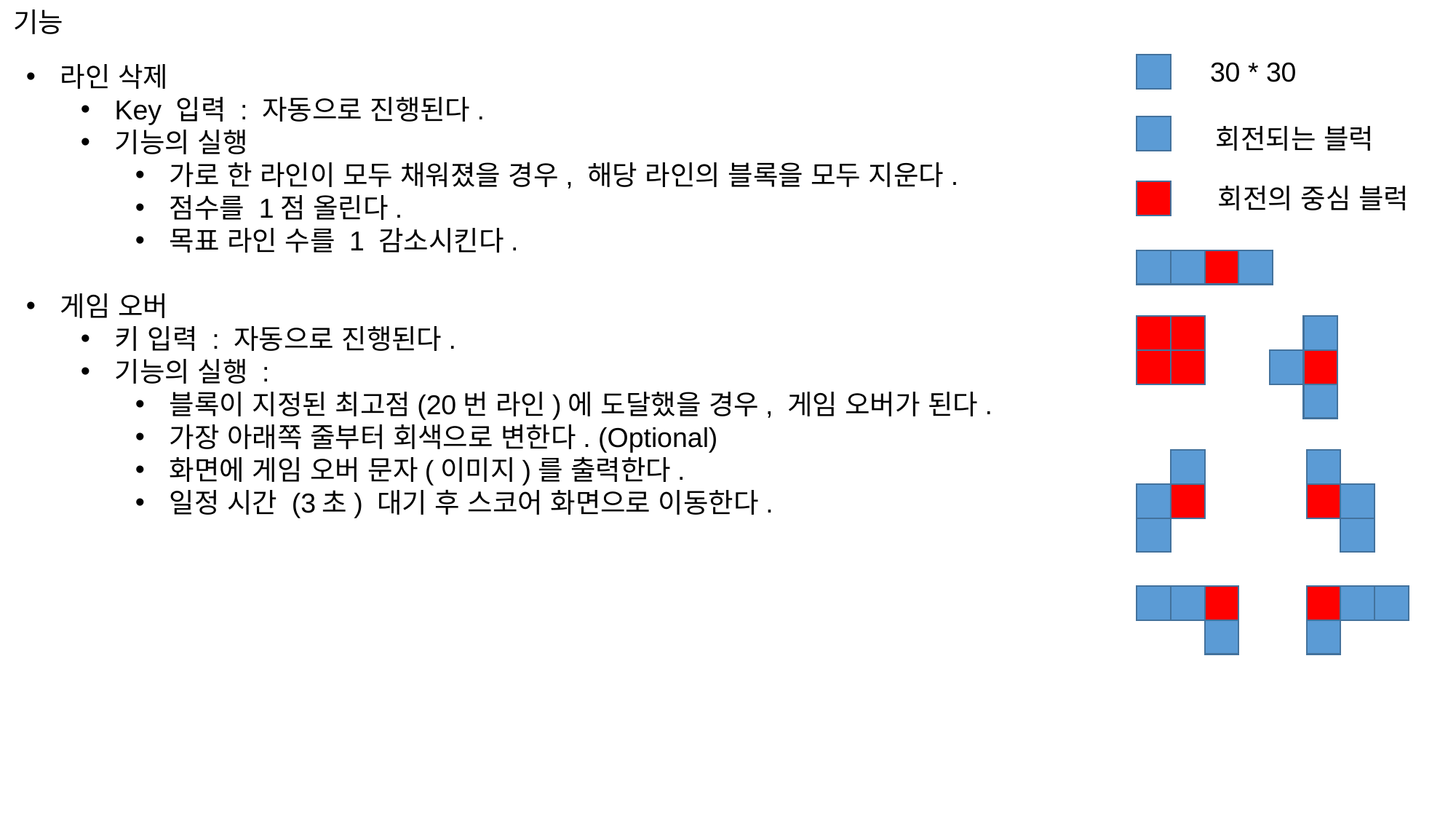

기능
30 * 30
라인 삭제
Key 입력 : 자동으로 진행된다.
기능의 실행
가로 한 라인이 모두 채워졌을 경우, 해당 라인의 블록을 모두 지운다.
점수를 1점 올린다.
목표 라인 수를 1 감소시킨다.

게임 오버
키 입력 : 자동으로 진행된다.
기능의 실행 :
블록이 지정된 최고점(20번 라인)에 도달했을 경우, 게임 오버가 된다.
가장 아래쪽 줄부터 회색으로 변한다. (Optional)
화면에 게임 오버 문자(이미지)를 출력한다.
일정 시간 (3초) 대기 후 스코어 화면으로 이동한다.

회전되는 블럭
회전의 중심 블럭